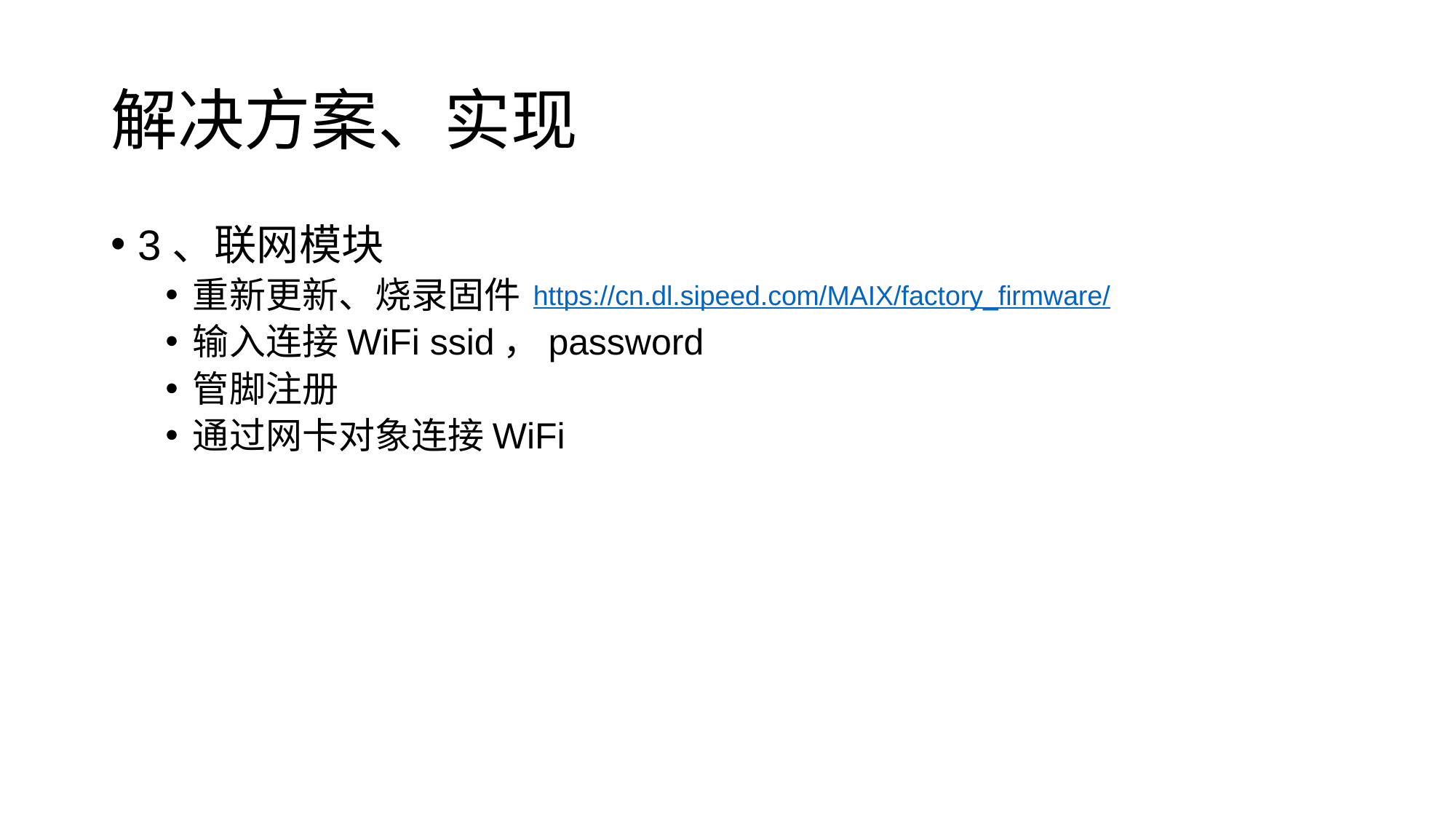

# 解决方案、实现
3、联网模块
重新更新、烧录固件
输入连接WiFi ssid，password
管脚注册
通过网卡对象连接WiFi
https://cn.dl.sipeed.com/MAIX/factory_firmware/